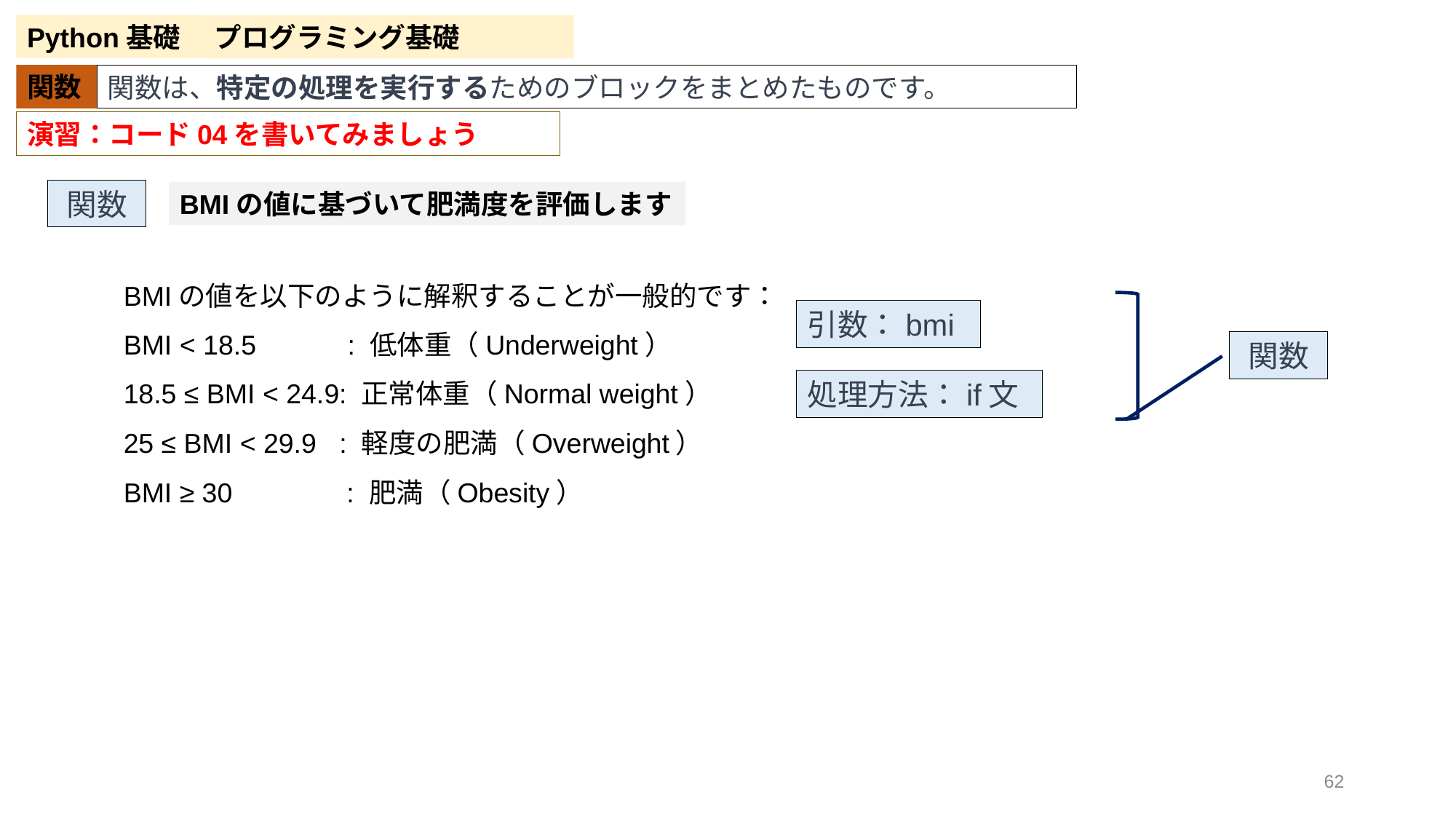

Python基礎
プログラミング基礎
関数
関数は、特定の処理を実行するためのブロックをまとめたものです。
演習：コード04を書いてみましょう
関数
BMIの値に基づいて肥満度を評価します
　BMIの値を以下のように解釈することが一般的です：
　BMI < 18.5            : 低体重（Underweight）
　18.5 ≤ BMI < 24.9: 正常体重（Normal weight）
　25 ≤ BMI < 29.9   : 軽度の肥満（Overweight）
　BMI ≥ 30               : 肥満（Obesity）

引数：bmi
関数
処理方法：if文
62